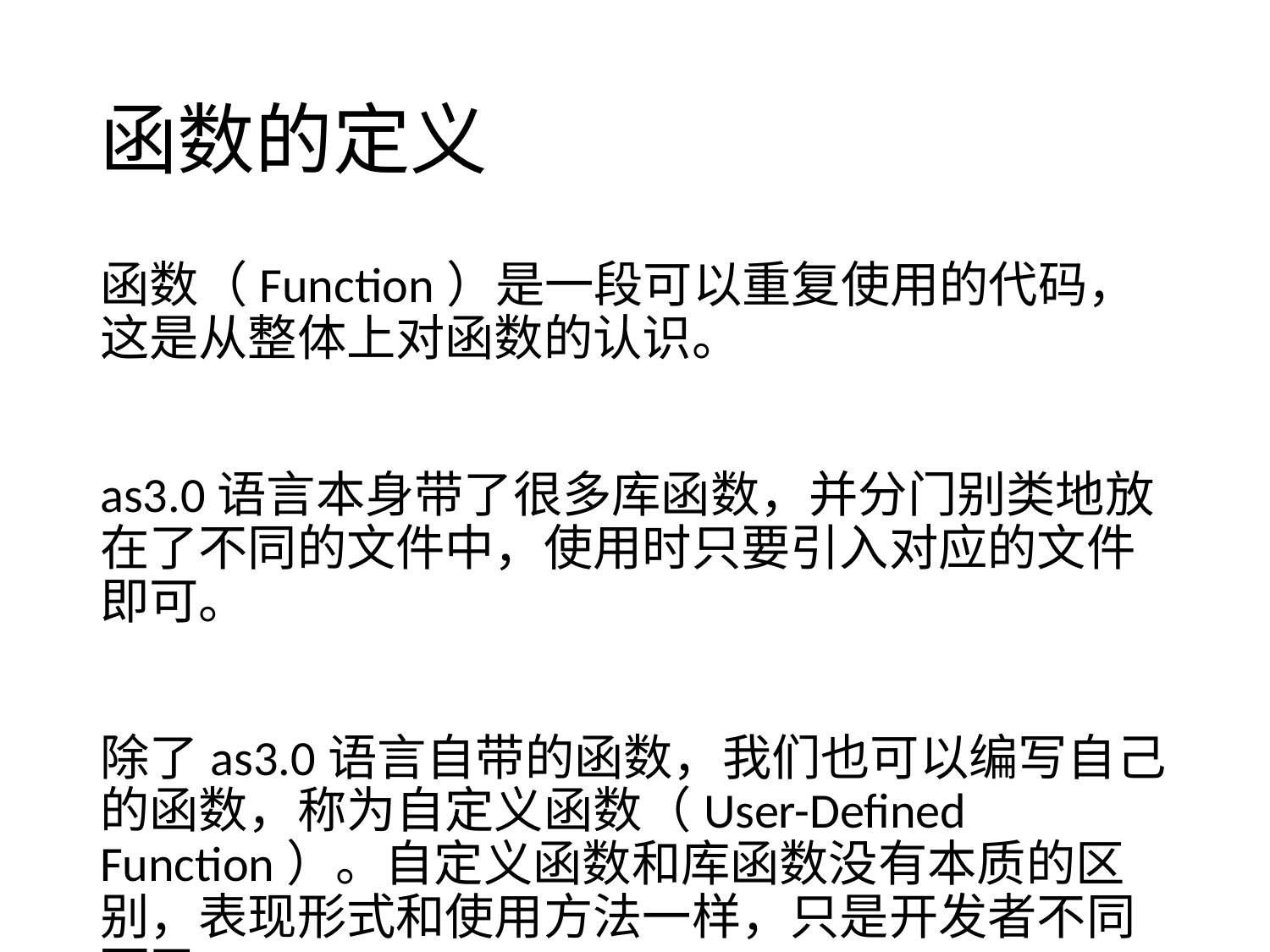

# 函数的定义
函数（Function）是一段可以重复使用的代码，这是从整体上对函数的认识。

as3.0语言本身带了很多库函数，并分门别类地放在了不同的文件中，使用时只要引入对应的文件即可。

除了as3.0语言自带的函数，我们也可以编写自己的函数，称为自定义函数（User-Defined Function）。自定义函数和库函数没有本质的区别，表现形式和使用方法一样，只是开发者不同而已。